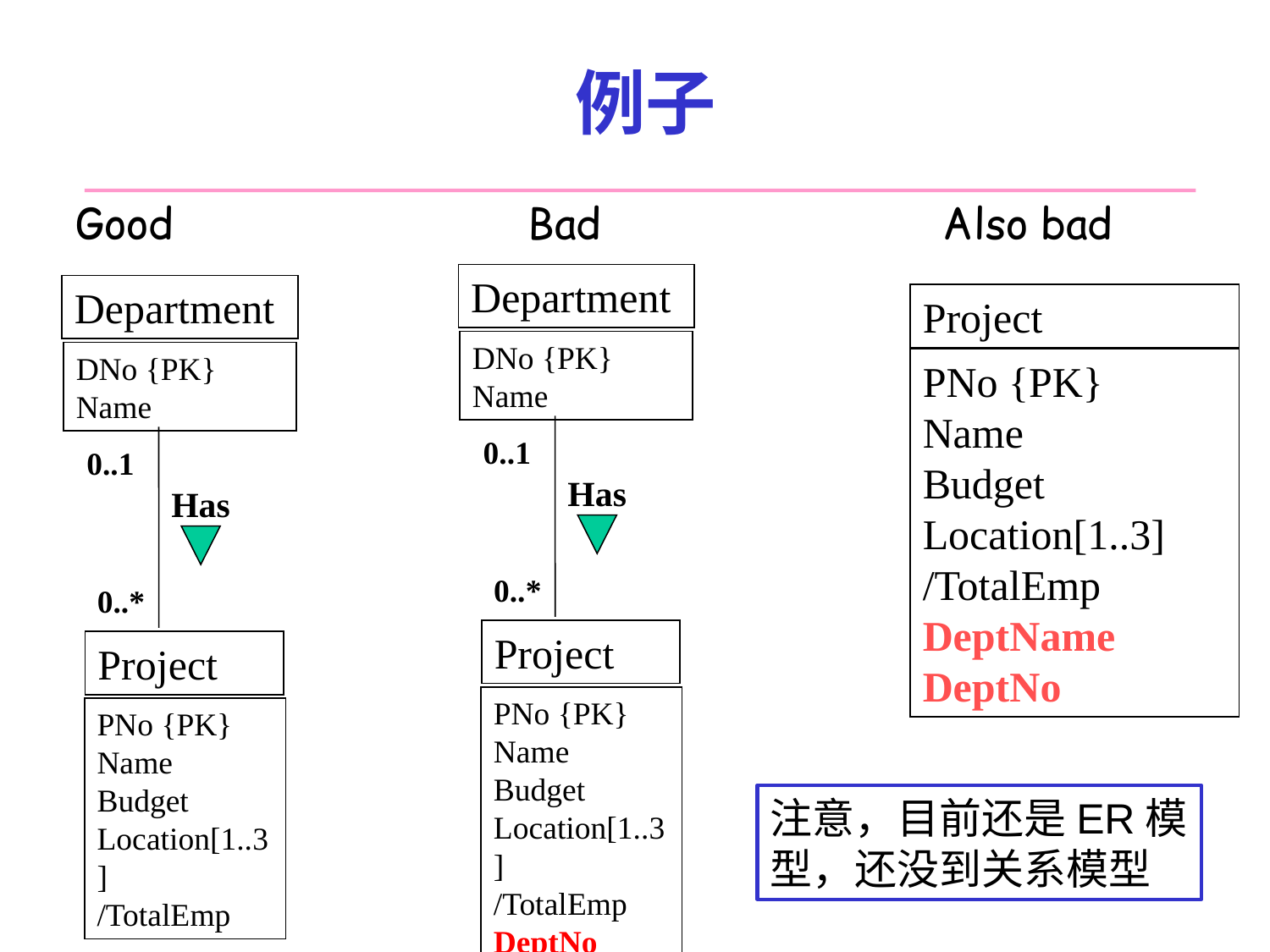

# 例子
   Good                            Bad                           Also bad
Department
Department
Project
DNo {PK}
Name
DNo {PK}
Name
PNo {PK}
Name
Budget
Location[1..3]
/TotalEmp
DeptName
DeptNo

0..1

0..1
Has
Has

0..*
0..*
Project
Project
PNo {PK}
Name
Budget
Location[1..3]
/TotalEmp
DeptNo
PNo {PK}
Name
Budget
Location[1..3]
/TotalEmp
注意，目前还是ER模型，还没到关系模型